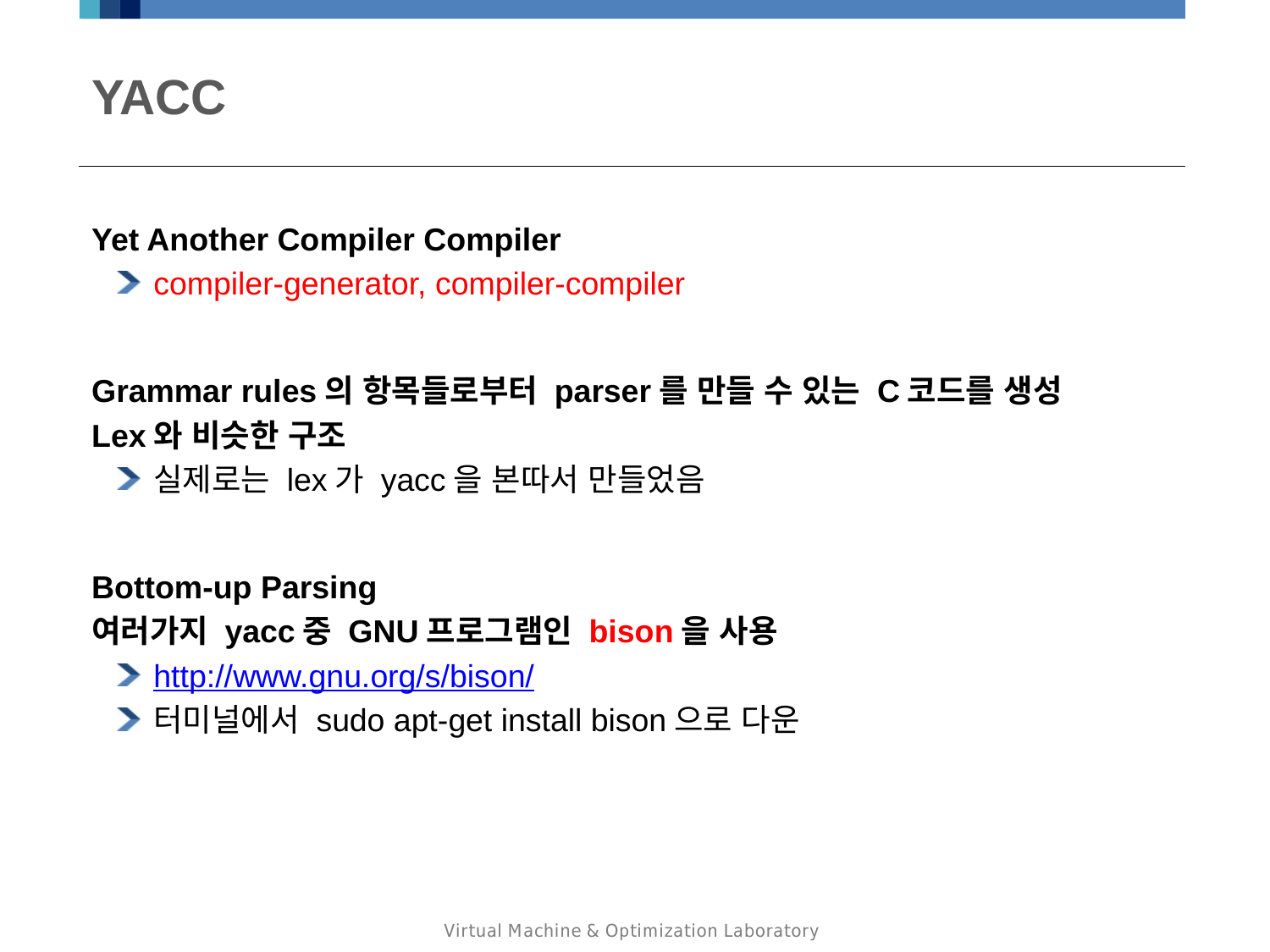

# YACC
Yet Another Compiler Compiler
compiler-generator, compiler-compiler

Grammar rules의 항목들로부터 parser를 만들 수 있는 C코드를 생성
Lex와 비슷한 구조
실제로는 lex가 yacc을 본따서 만들었음

Bottom-up Parsing
여러가지 yacc중 GNU프로그램인 bison을 사용
http://www.gnu.org/s/bison/
터미널에서 sudo apt-get install bison으로 다운